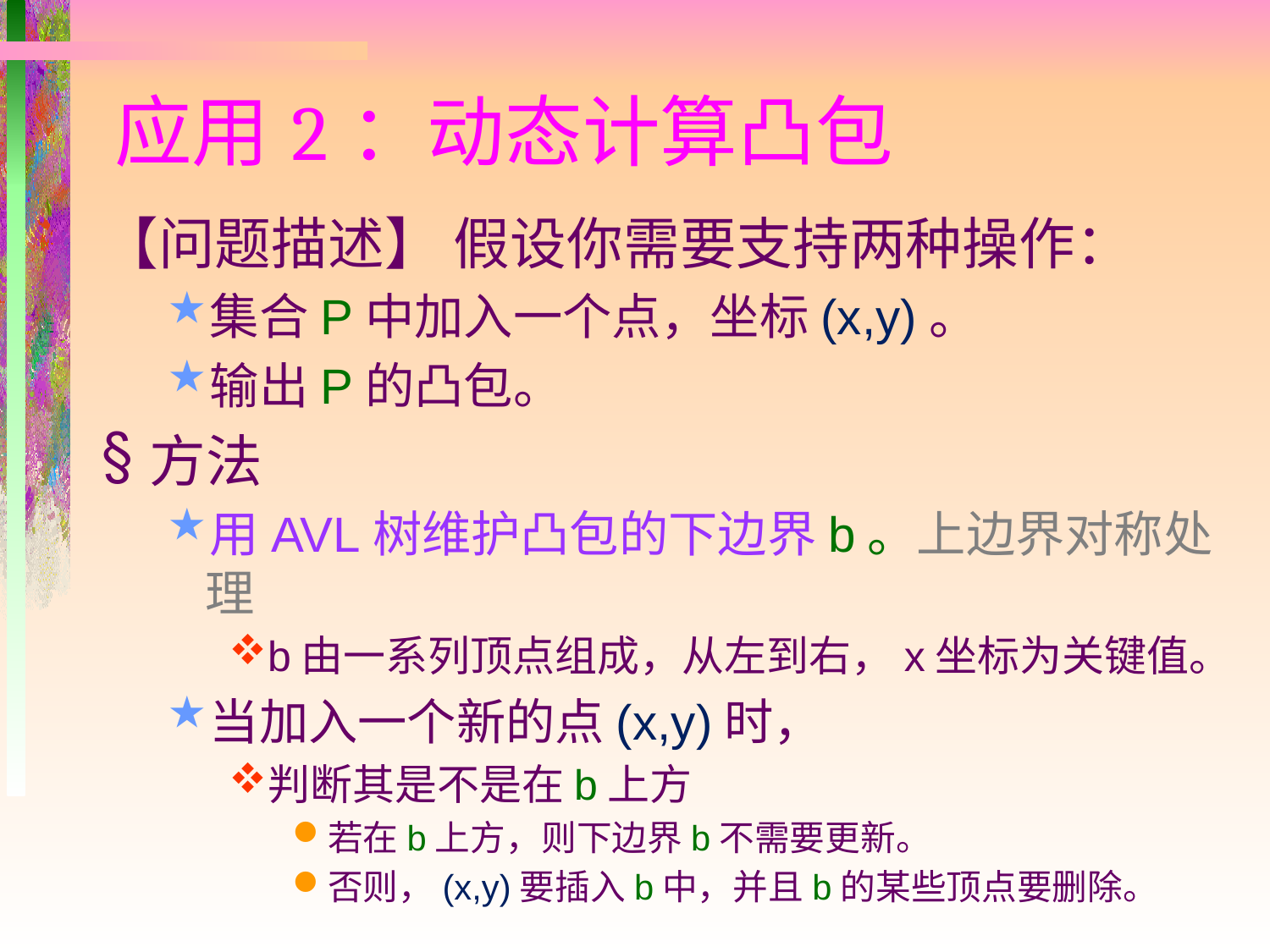

# 应用2：动态计算凸包
【问题描述】 假设你需要支持两种操作：
集合P中加入一个点，坐标(x,y)。
输出P的凸包。
方法
用AVL树维护凸包的下边界b。上边界对称处理
b由一系列顶点组成，从左到右，x坐标为关键值。
当加入一个新的点(x,y)时，
判断其是不是在b上方
若在b上方，则下边界b不需要更新。
否则，(x,y)要插入b中，并且b的某些顶点要删除。